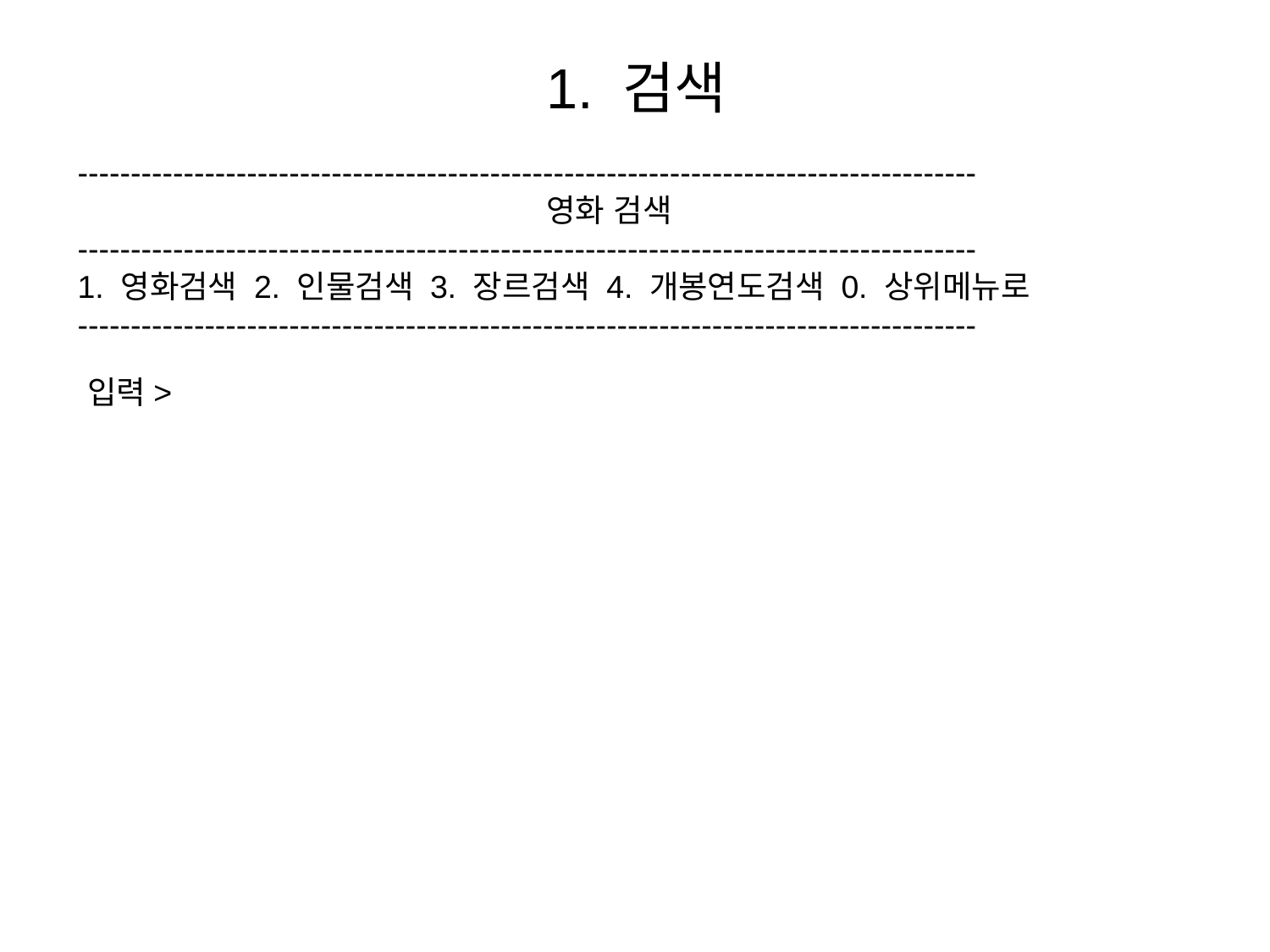

1. 검색
-------------------------------------------------------------------------------------
			         영화 검색
-------------------------------------------------------------------------------------
1. 영화검색 2. 인물검색 3. 장르검색 4. 개봉연도검색 0. 상위메뉴로
-------------------------------------------------------------------------------------

입력>